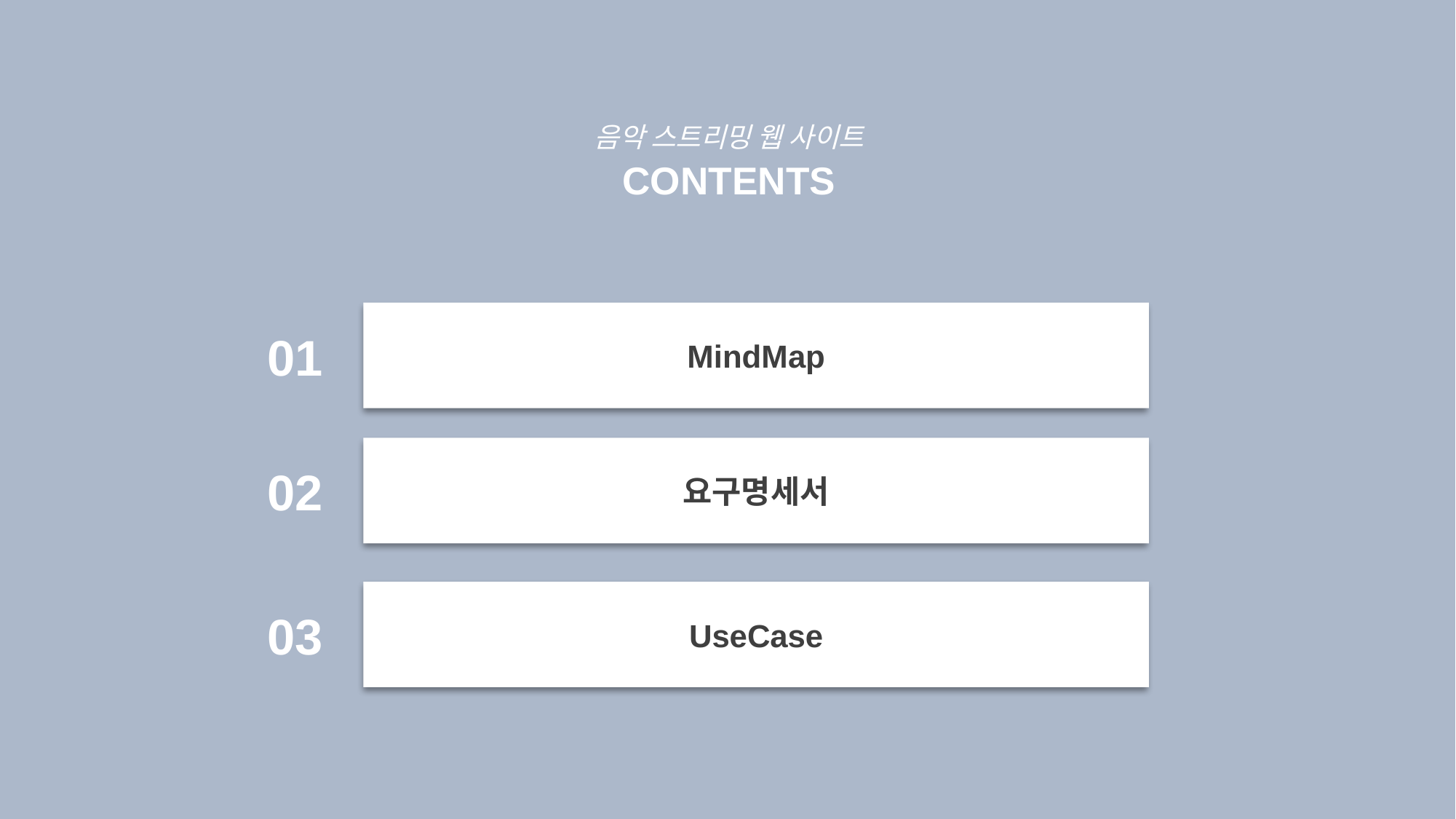

음악 스트리밍 웹 사이트
CONTENTS
MindMap
01
요구명세서
02
UseCase
03